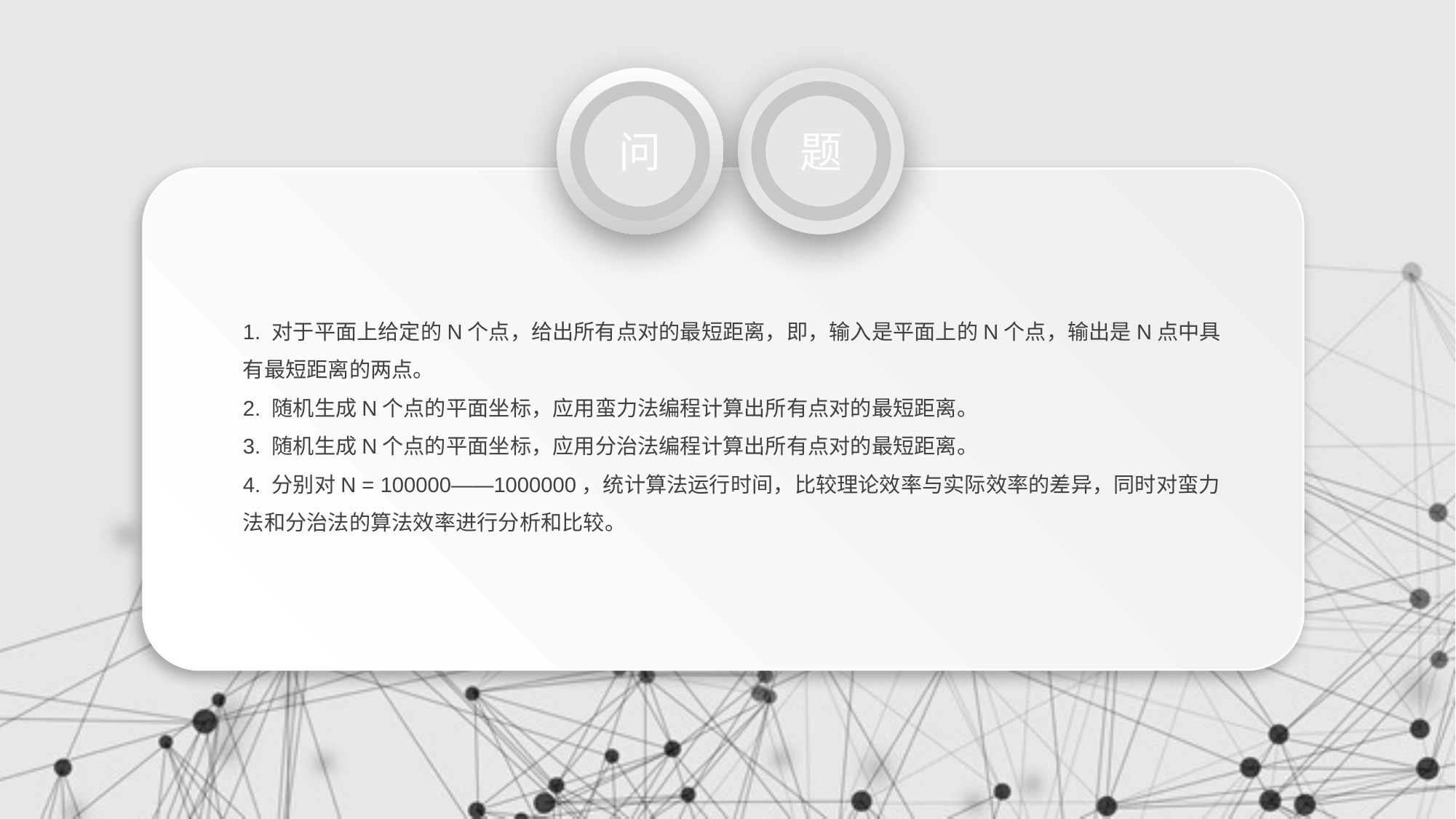

问

题

1. 对于平面上给定的N个点，给出所有点对的最短距离，即，输入是平面上的N个点，输出是N点中具有最短距离的两点。
2. 随机生成N个点的平面坐标，应用蛮力法编程计算出所有点对的最短距离。
3. 随机生成N个点的平面坐标，应用分治法编程计算出所有点对的最短距离。
4. 分别对N = 100000——1000000，统计算法运行时间，比较理论效率与实际效率的差异，同时对蛮力法和分治法的算法效率进行分析和比较。